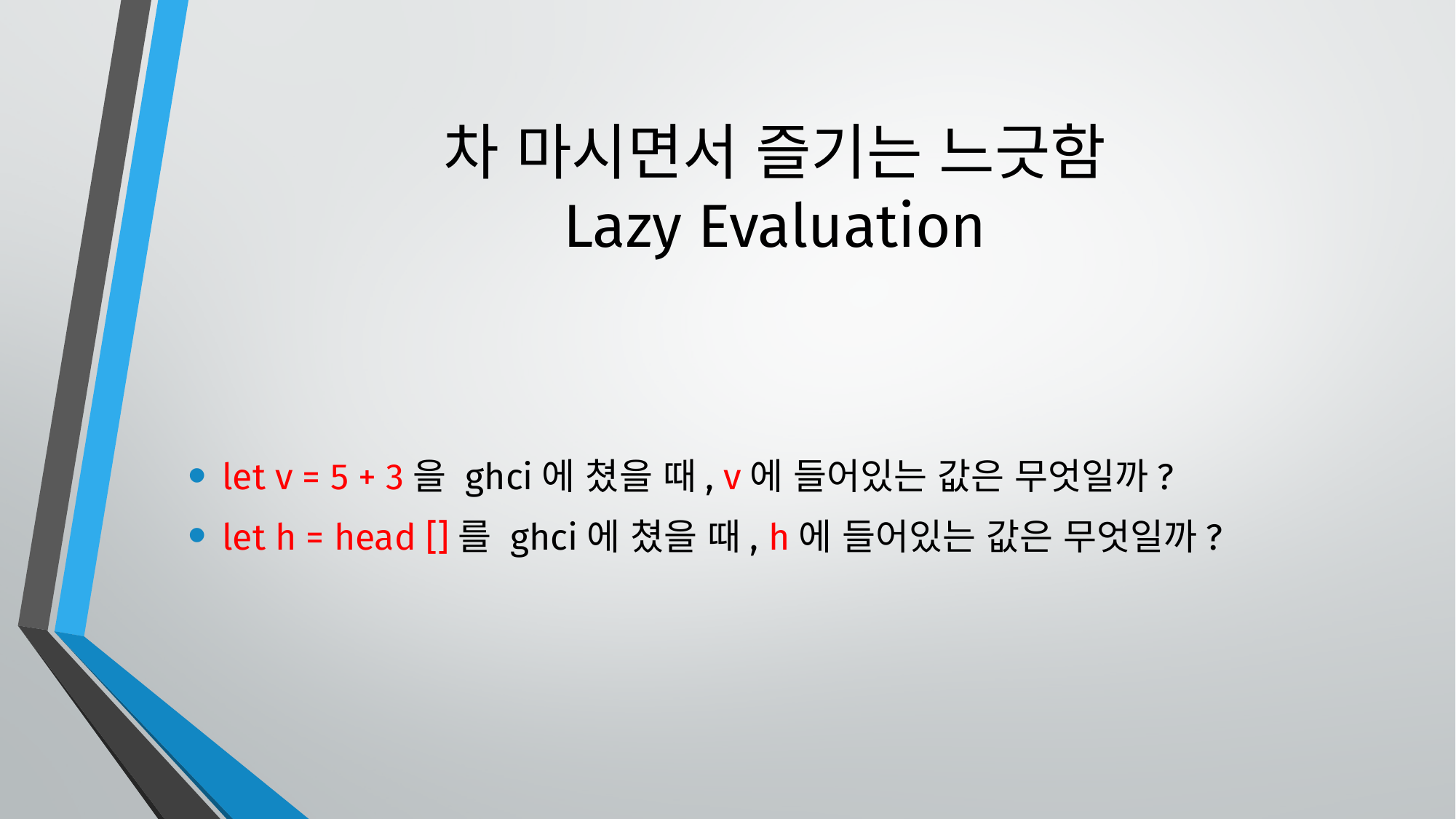

# 차 마시면서 즐기는 느긋함 Lazy Evaluation
let v = 5 + 3을 ghci에 쳤을 때, v에 들어있는 값은 무엇일까?
let h = head []를 ghci에 쳤을 때, h에 들어있는 값은 무엇일까?